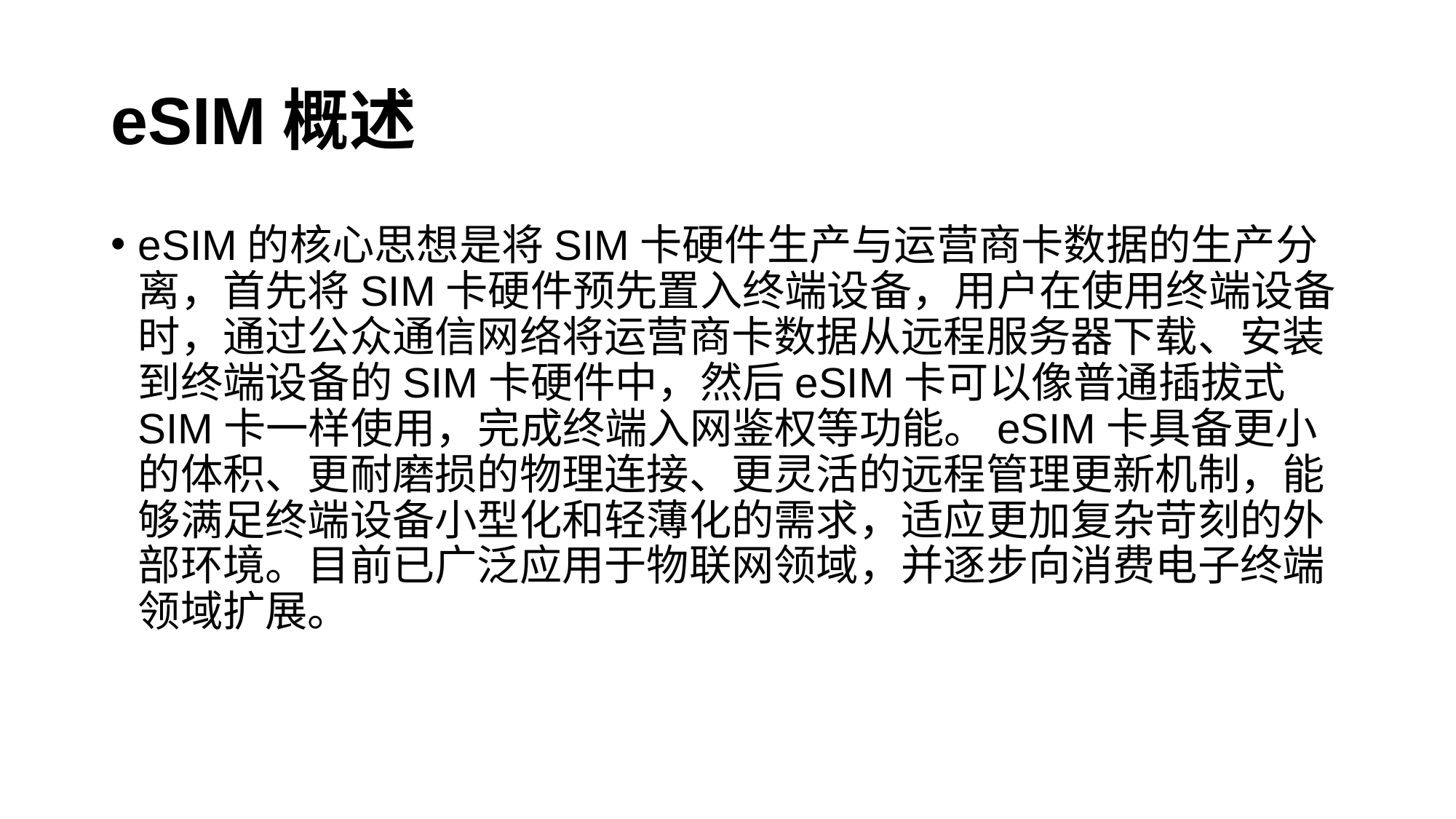

# eSIM概述
eSIM的核心思想是将SIM卡硬件生产与运营商卡数据的生产分离，首先将SIM卡硬件预先置入终端设备，用户在使用终端设备时，通过公众通信网络将运营商卡数据从远程服务器下载、安装到终端设备的SIM卡硬件中，然后eSIM卡可以像普通插拔式SIM卡一样使用，完成终端入网鉴权等功能。eSIM卡具备更小的体积、更耐磨损的物理连接、更灵活的远程管理更新机制，能够满足终端设备小型化和轻薄化的需求，适应更加复杂苛刻的外部环境。目前已广泛应用于物联网领域，并逐步向消费电子终端领域扩展。